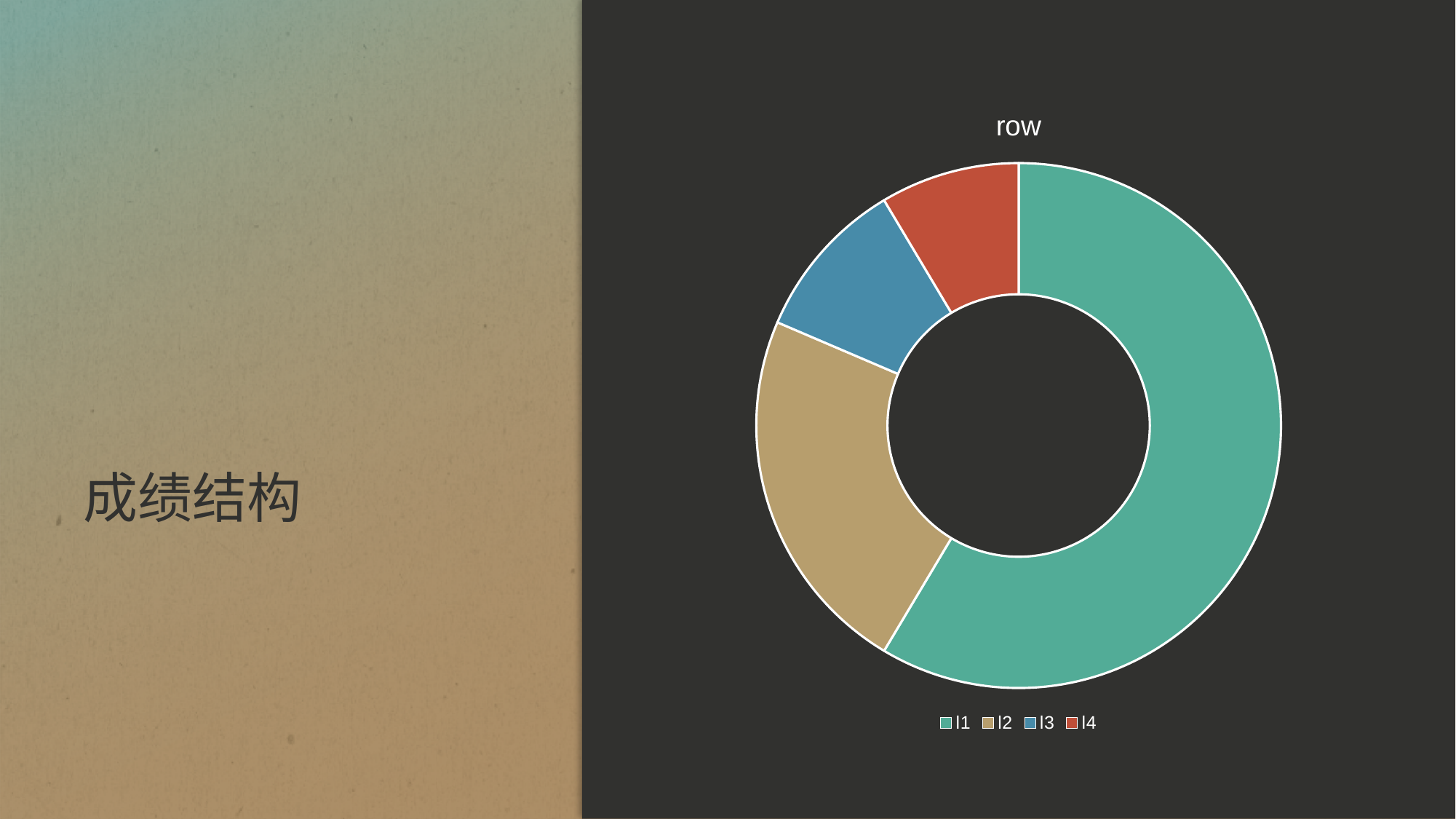

### Chart:

| Category | row |
|---|---|
| l1 | 8.2 |
| l2 | 3.2 |
| l3 | 1.4 |
| l4 | 1.2 |
# 成绩结构